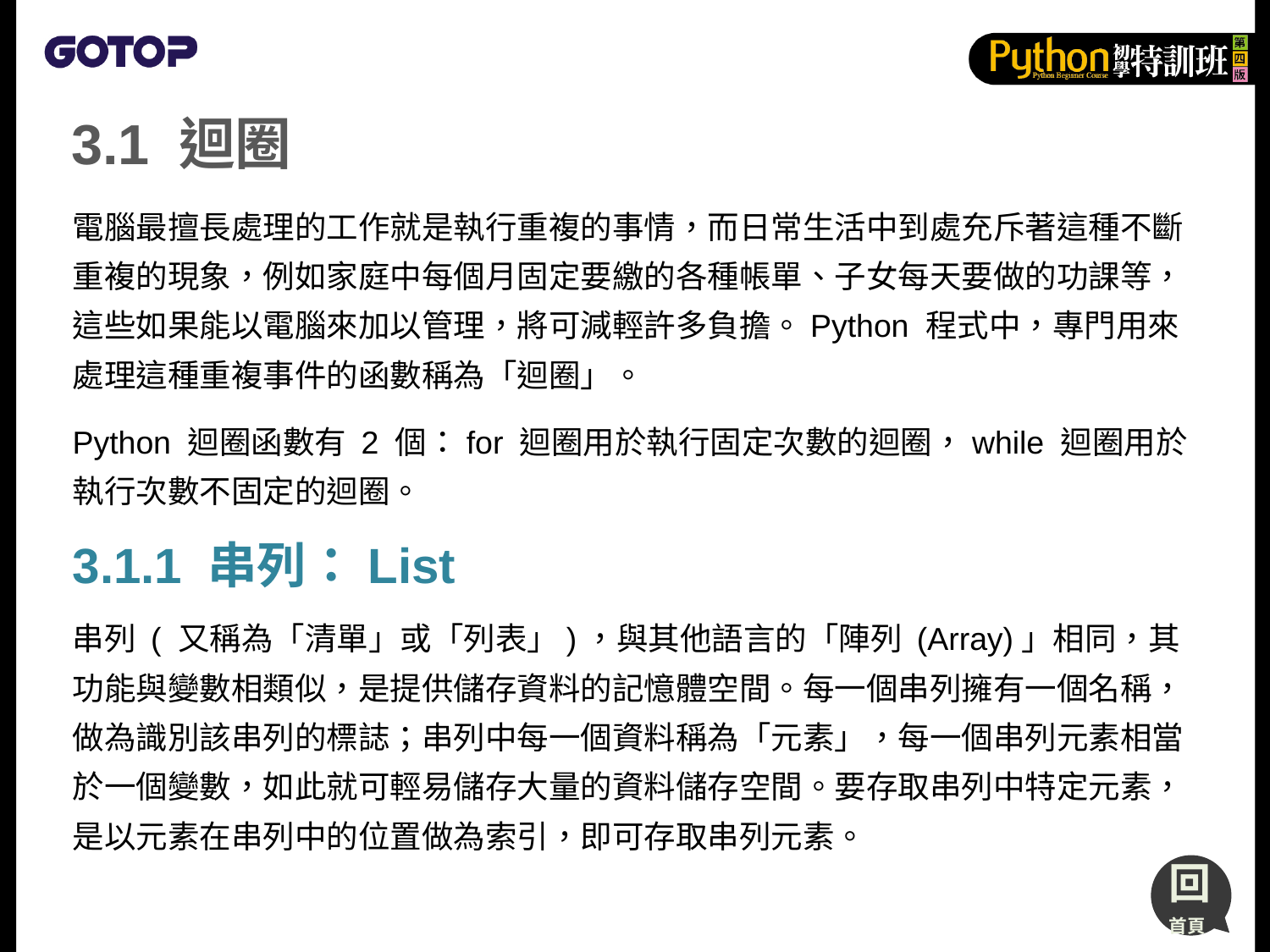

# 3.1 迴圈
電腦最擅長處理的工作就是執行重複的事情，而日常生活中到處充斥著這種不斷重複的現象，例如家庭中每個月固定要繳的各種帳單、子女每天要做的功課等，這些如果能以電腦來加以管理，將可減輕許多負擔。Python 程式中，專門用來處理這種重複事件的函數稱為「迴圈」。
Python 迴圈函數有 2 個：for 迴圈用於執行固定次數的迴圈，while 迴圈用於執行次數不固定的迴圈。
3.1.1 串列：List
串列 ( 又稱為「清單」或「列表」)，與其他語言的「陣列 (Array)」相同，其功能與變數相類似，是提供儲存資料的記憶體空間。每一個串列擁有一個名稱，做為識別該串列的標誌；串列中每一個資料稱為「元素」，每一個串列元素相當於一個變數，如此就可輕易儲存大量的資料儲存空間。要存取串列中特定元素，是以元素在串列中的位置做為索引，即可存取串列元素。